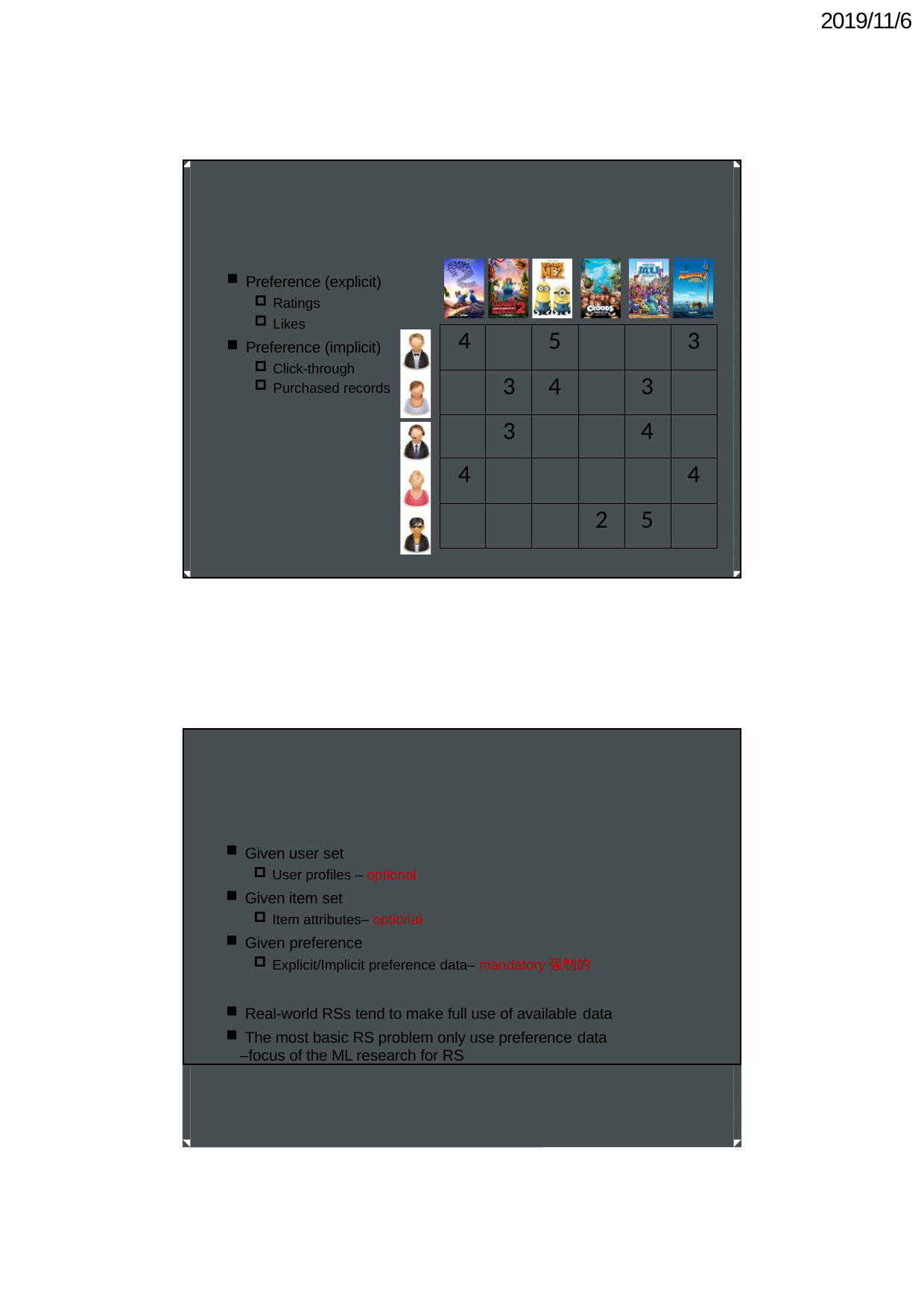

2019/11/6

Preference (explicit)
Ratings
Likes
Preference (implicit)
Click-through
Purchased records
| 4 |  | 5 |  |  | 3 |
| --- | --- | --- | --- | --- | --- |
|  | 3 | 4 |  | 3 |  |
|  | 3 |  |  | 4 |  |
| 4 |  |  |  |  | 4 |
|  |  |  | 2 | 5 |  |

Given user set
User profiles – optional
Given item set
Item attributes– optional
Given preference
Explicit/Implicit preference data– mandatory强制的

Real-world RSs tend to make full use of available data
The most basic RS problem only use preference data
–focus of the ML research for RS